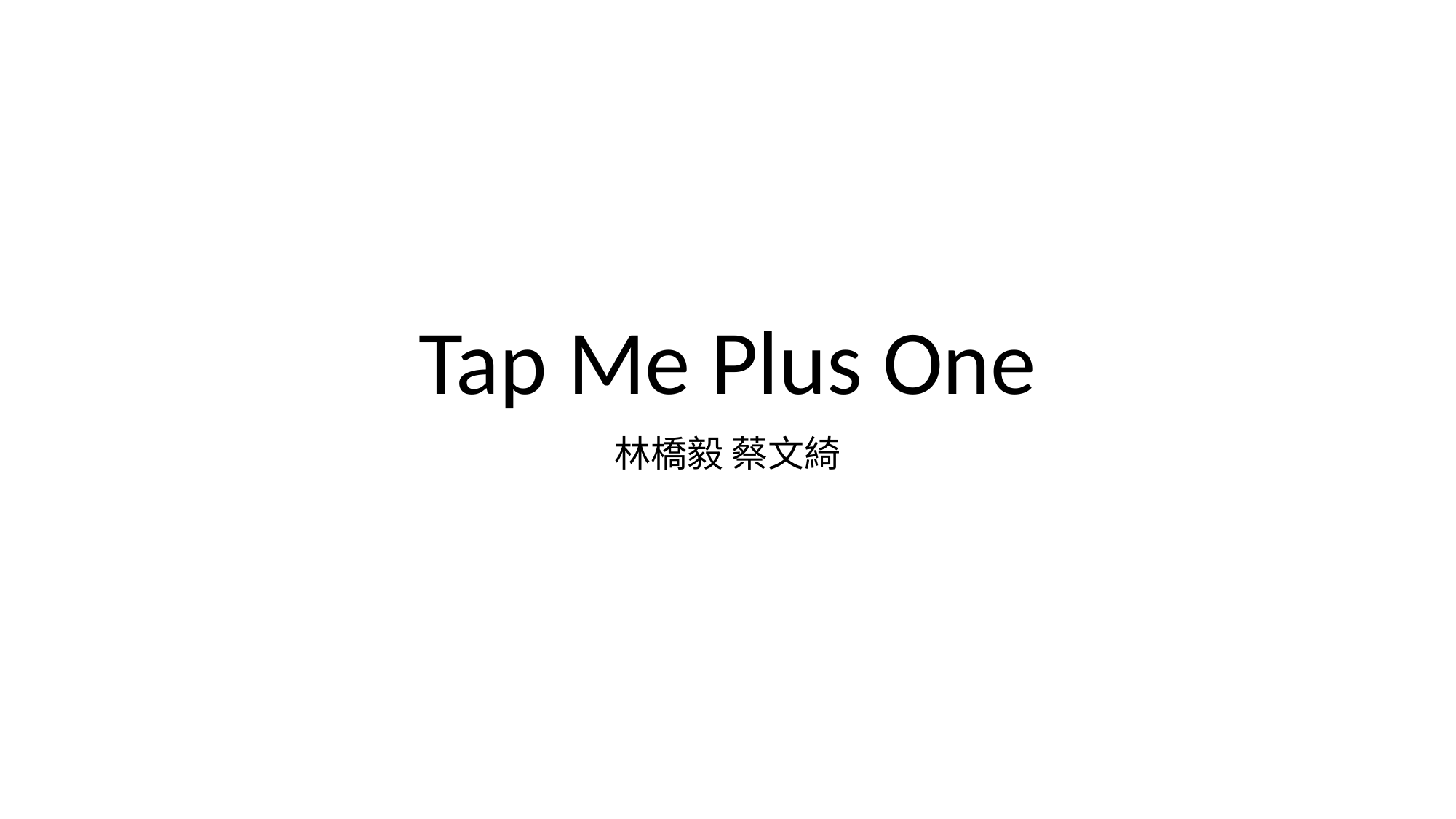

# Tap Me Plus One
林橋毅 蔡文綺